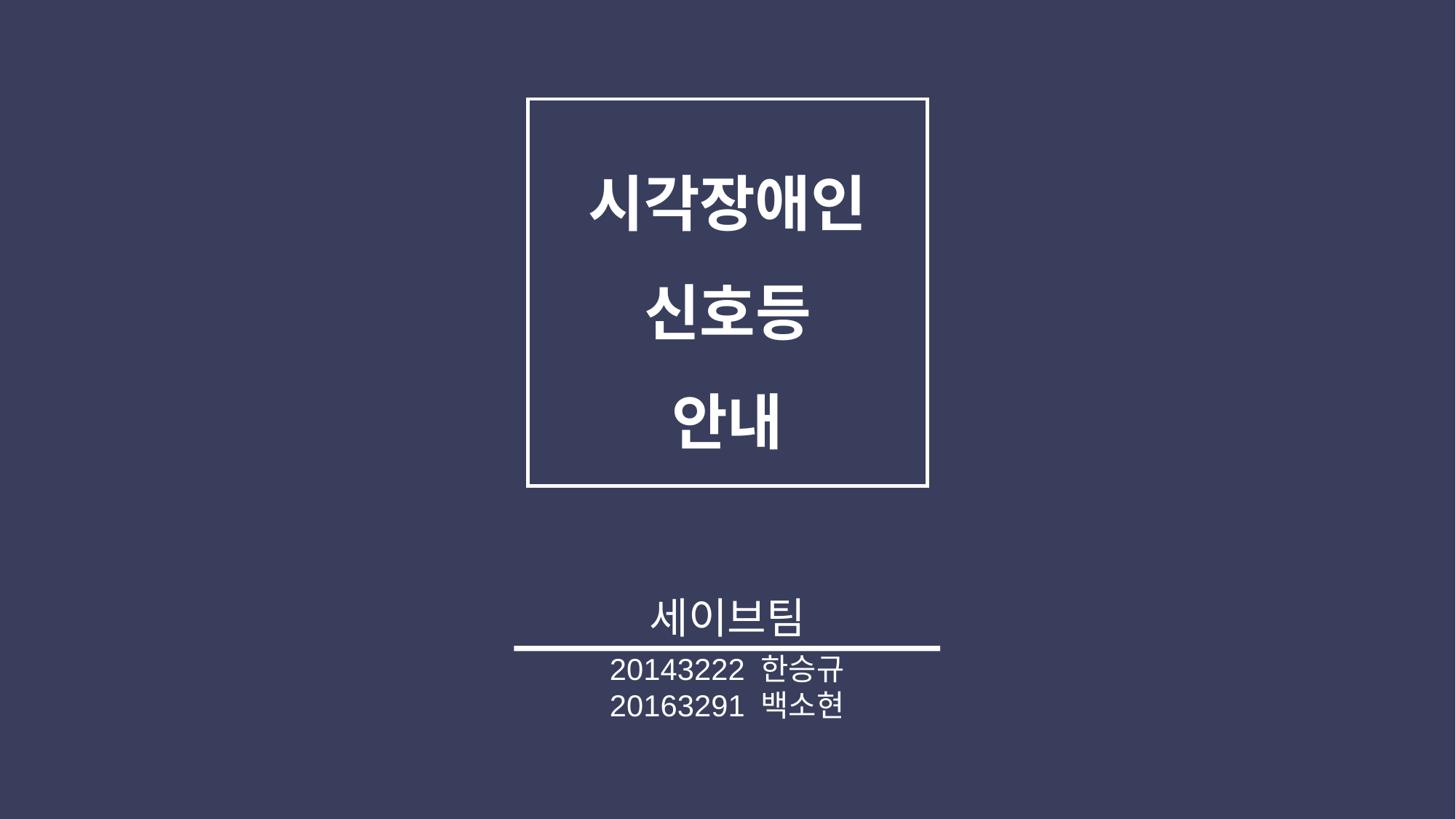

시각장애인
신호등
안내
세이브팀
20143222 한승규
20163291 백소현